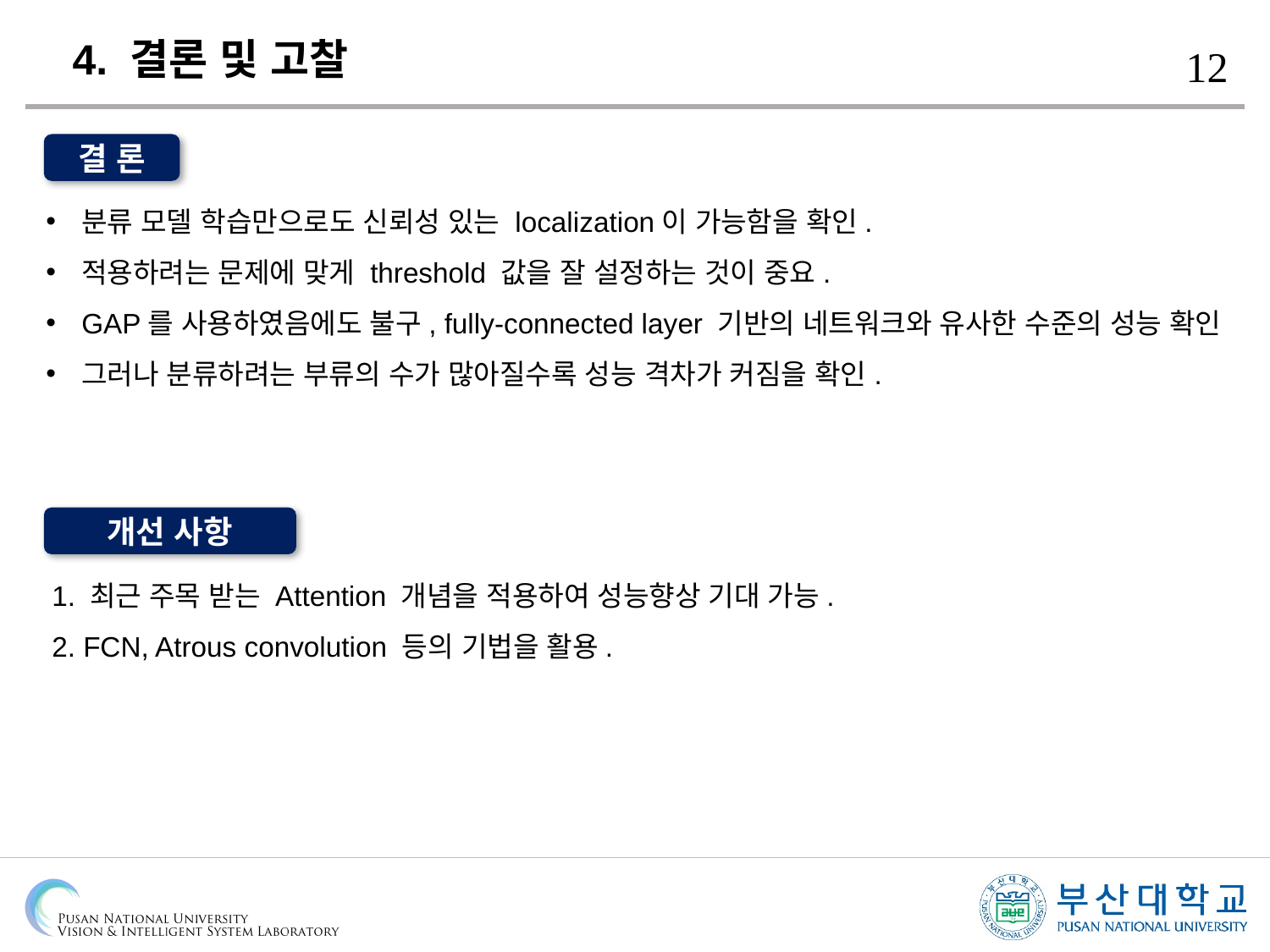

4. 결론 및 고찰
결 론
분류 모델 학습만으로도 신뢰성 있는 localization이 가능함을 확인.
적용하려는 문제에 맞게 threshold 값을 잘 설정하는 것이 중요.
GAP를 사용하였음에도 불구, fully-connected layer 기반의 네트워크와 유사한 수준의 성능 확인
그러나 분류하려는 부류의 수가 많아질수록 성능 격차가 커짐을 확인.
개선 사항
1. 최근 주목 받는 Attention 개념을 적용하여 성능향상 기대 가능.
2. FCN, Atrous convolution 등의 기법을 활용.